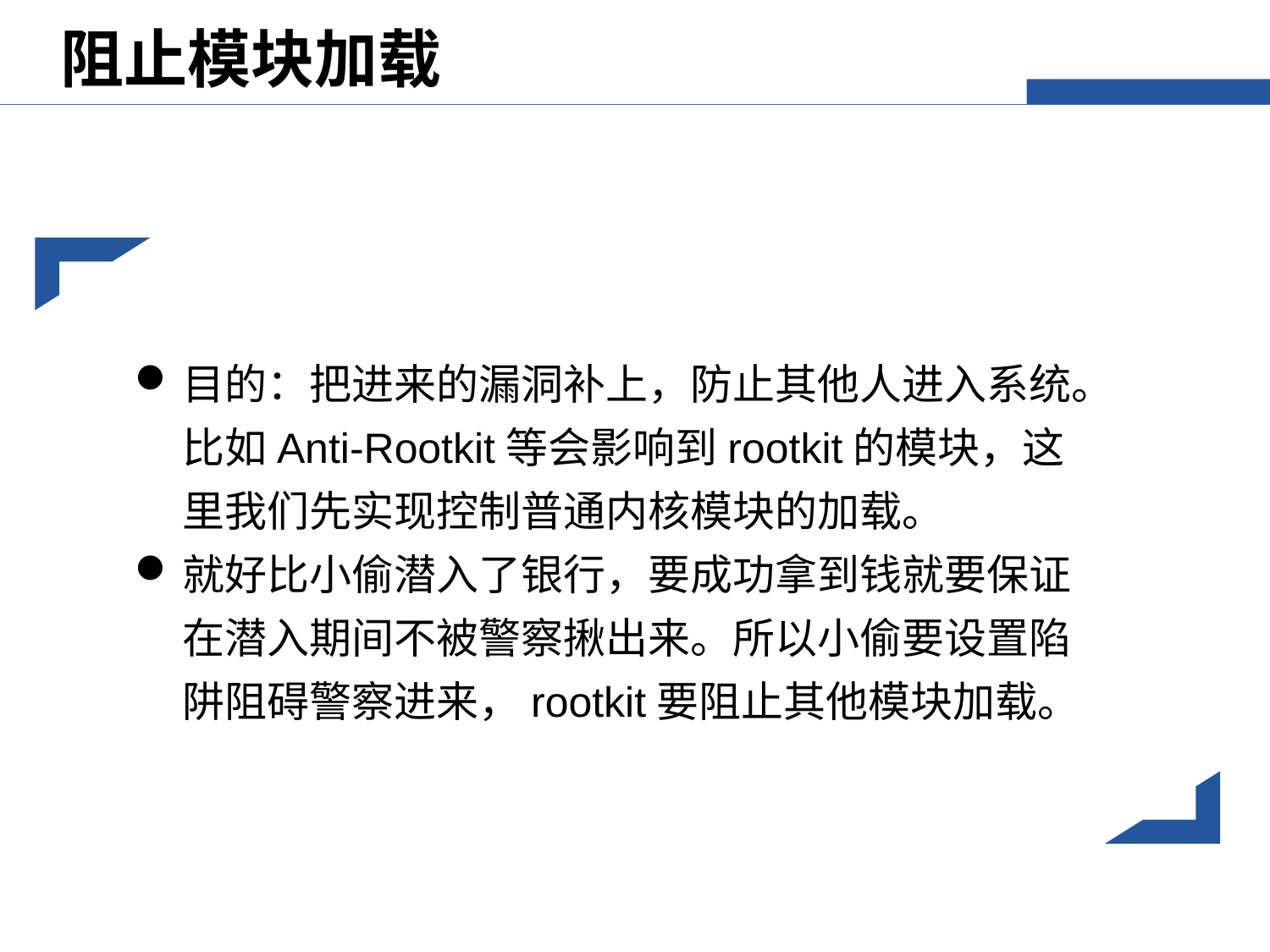

阻止模块加载

目的：把进来的漏洞补上，防止其他人进入系统。比如Anti-Rootkit等会影响到rootkit的模块，这里我们先实现控制普通内核模块的加载。
就好比小偷潜入了银行，要成功拿到钱就要保证在潜入期间不被警察揪出来。所以小偷要设置陷阱阻碍警察进来，rootkit要阻止其他模块加载。